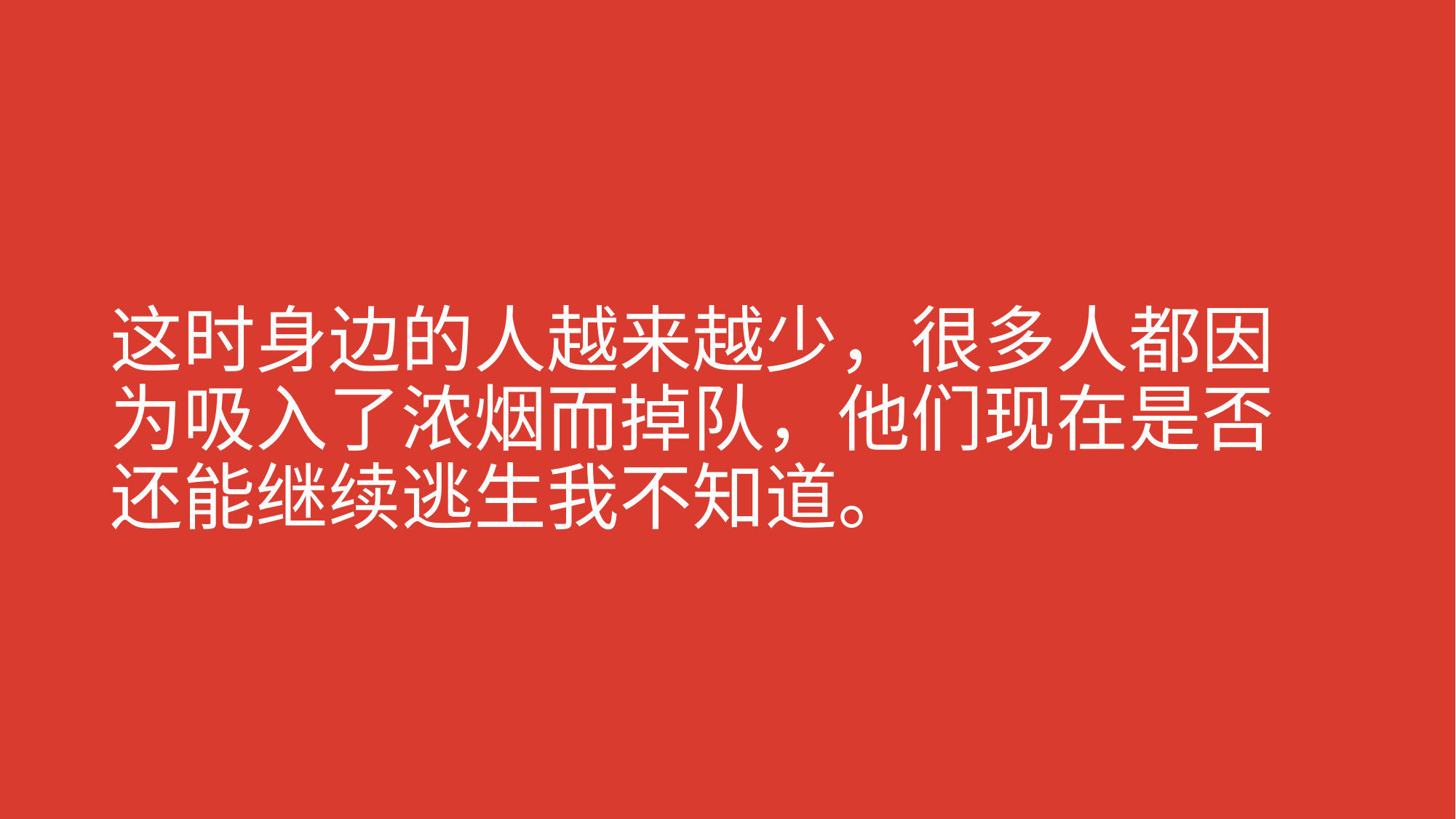

# 这时身边的人越来越少，很多人都因为吸入了浓烟而掉队，他们现在是否还能继续逃生我不知道。